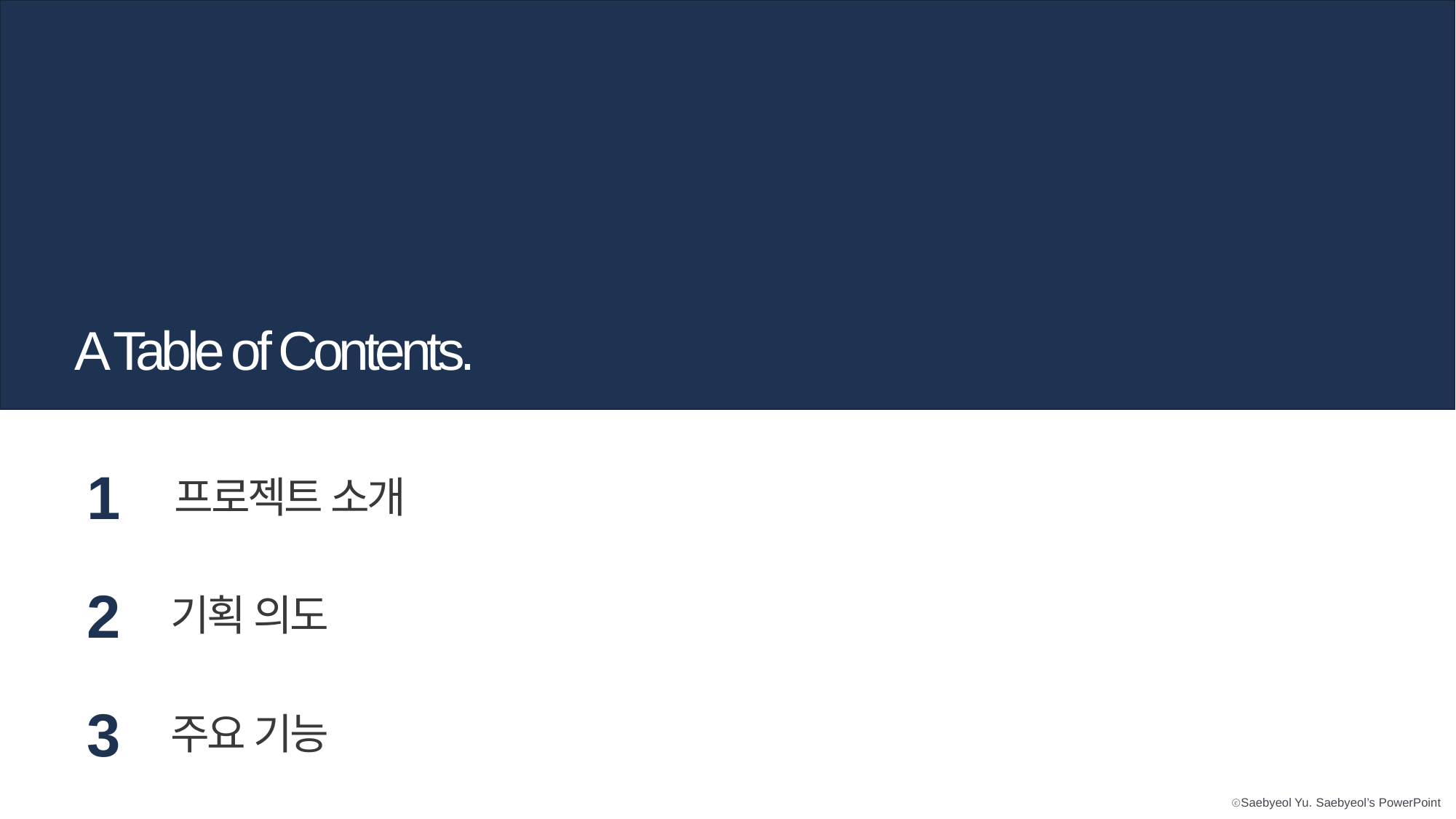

A Table of Contents.
1
프로젝트 소개
2
기획 의도
3
주요 기능